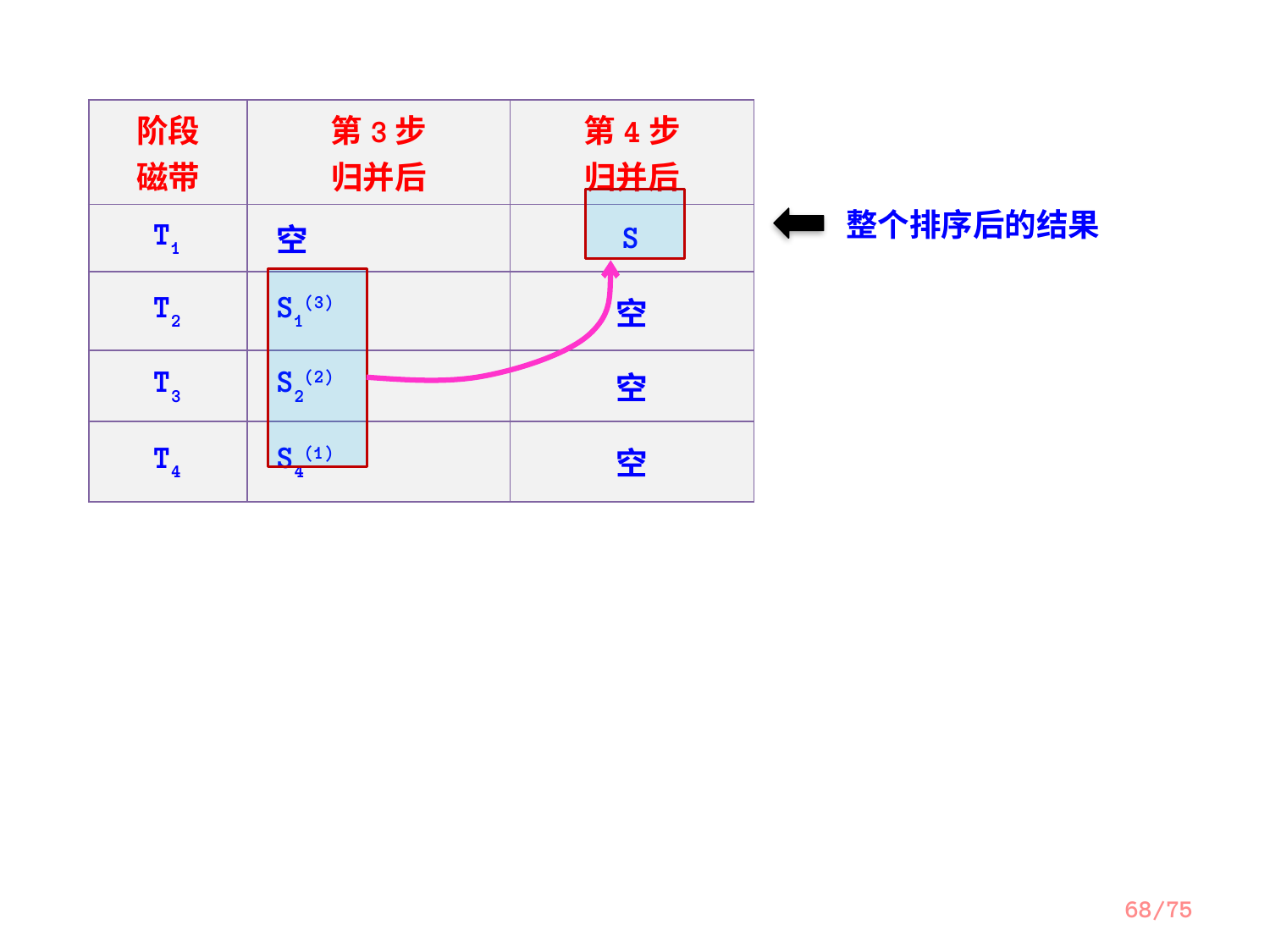

| 阶段 磁带 | 第3步 归并后 | 第4步 归并后 |
| --- | --- | --- |
| T1 | 空 | S |
| T2 | S1(3) | 空 |
| T3 | S2(2) | 空 |
| T4 | S4(1) | 空 |

整个排序后的结果

68/75